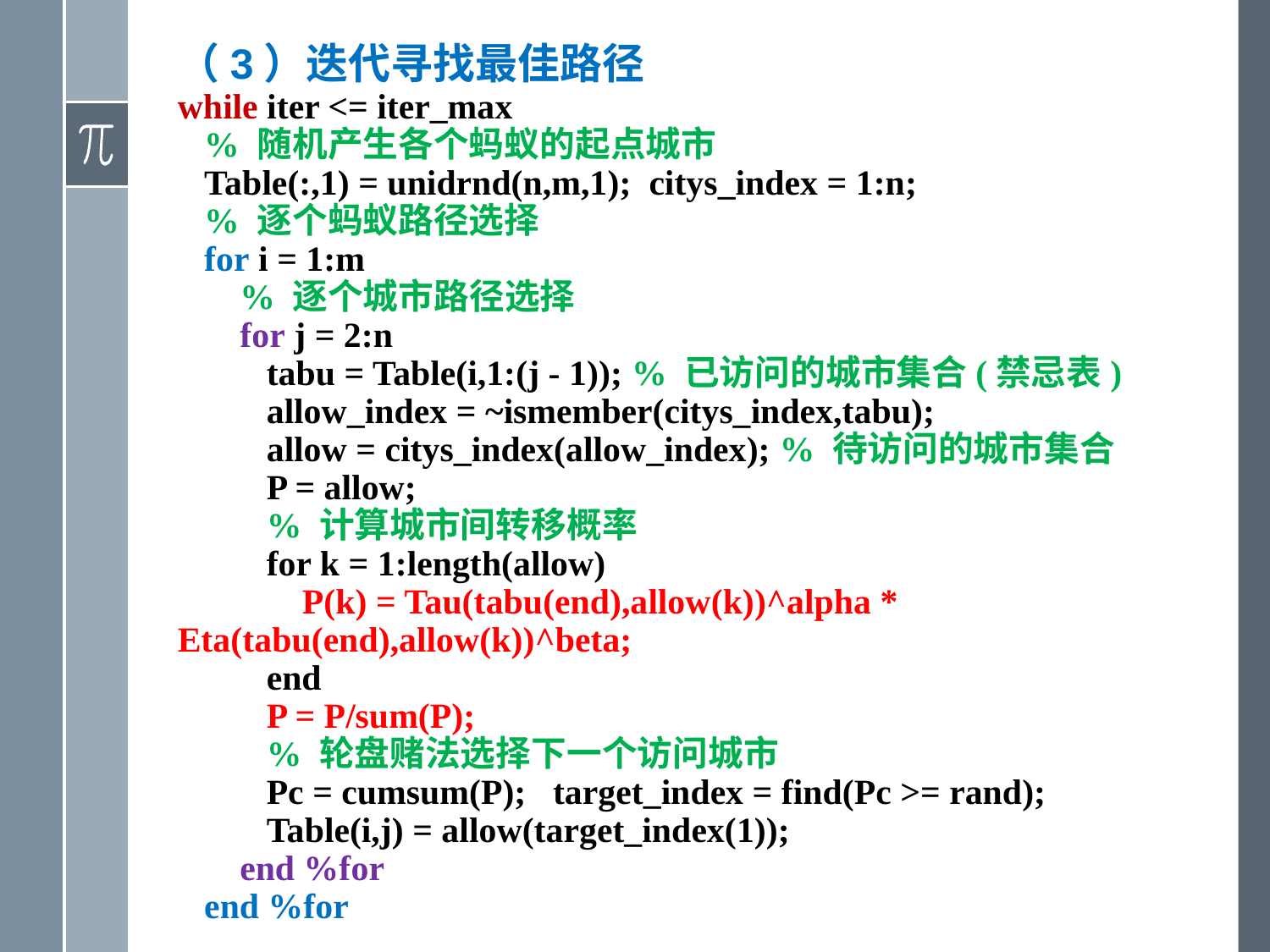

（3）迭代寻找最佳路径
while iter <= iter_max
   % 随机产生各个蚂蚁的起点城市
   Table(:,1) = unidrnd(n,m,1);  citys_index = 1:n;
   % 逐个蚂蚁路径选择
   for i = 1:m
       % 逐个城市路径选择
       for j = 2:n
          tabu = Table(i,1:(j - 1)); % 已访问的城市集合(禁忌表)
          allow_index = ~ismember(citys_index,tabu);
          allow = citys_index(allow_index); % 待访问的城市集合
          P = allow;
          % 计算城市间转移概率
          for k = 1:length(allow)
              P(k) = Tau(tabu(end),allow(k))^alpha *  Eta(tabu(end),allow(k))^beta;
          end
          P = P/sum(P);
          % 轮盘赌法选择下一个访问城市
          Pc = cumsum(P);   target_index = find(Pc >= rand);
          Table(i,j) = allow(target_index(1));
       end %for
   end %for